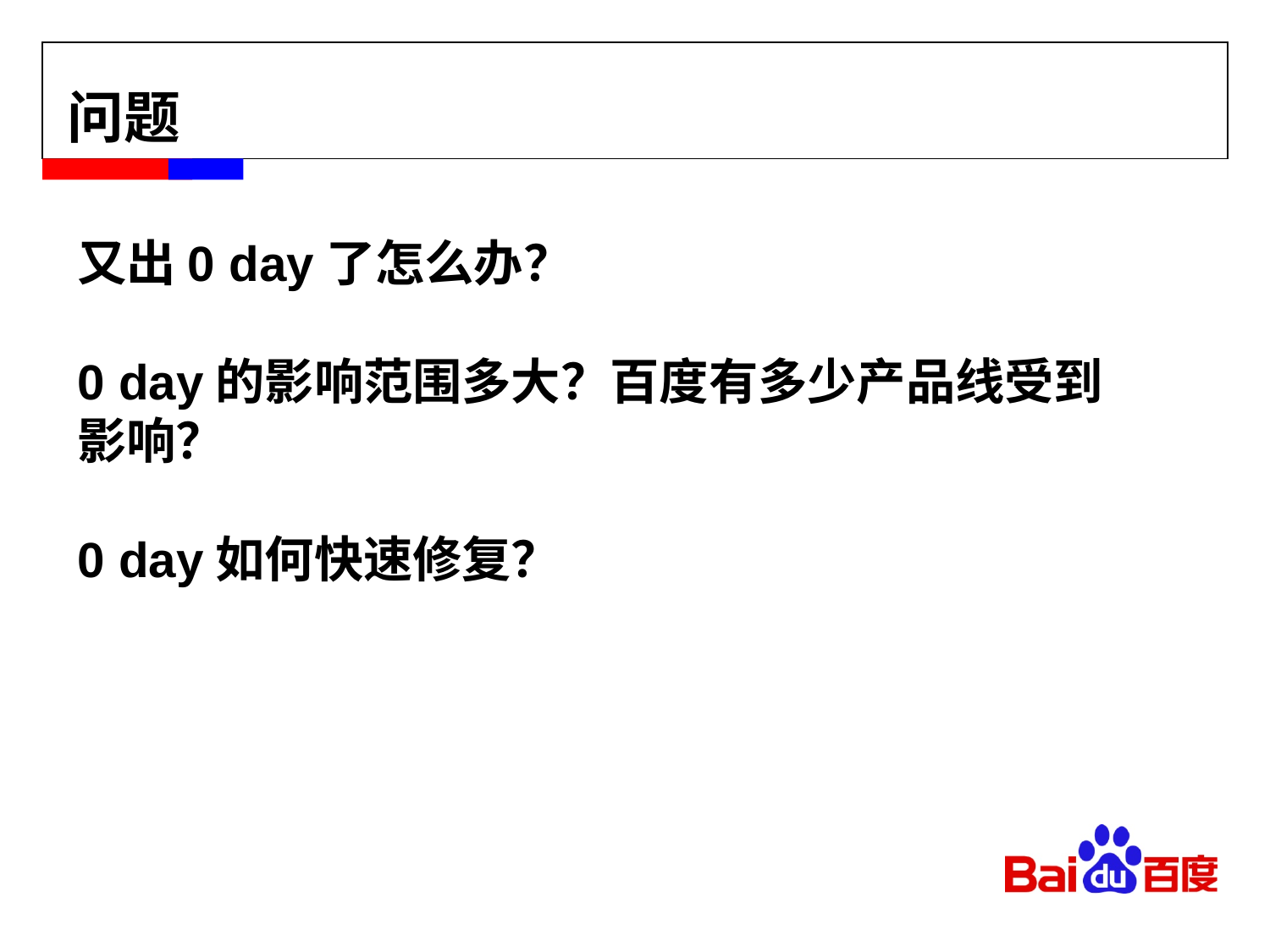

问题

### Chart

| Category |
|---|
又出0 day了怎么办？

0 day的影响范围多大？百度有多少产品线受到影响？

0 day如何快速修复？